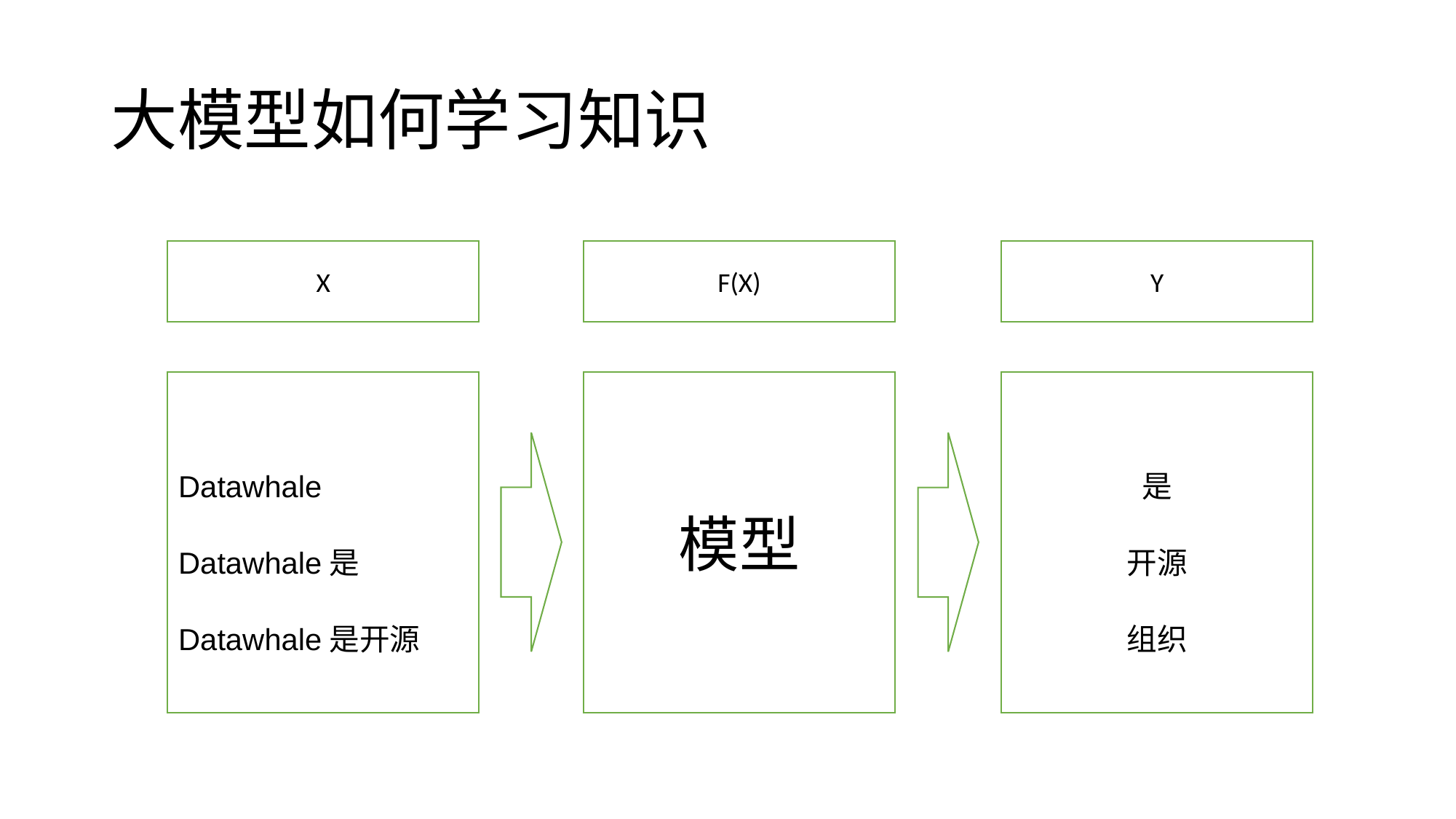

# 大模型如何学习知识
X
F(X)
Y
Datawhale
Datawhale是
Datawhale是开源
模型
是
开源
组织